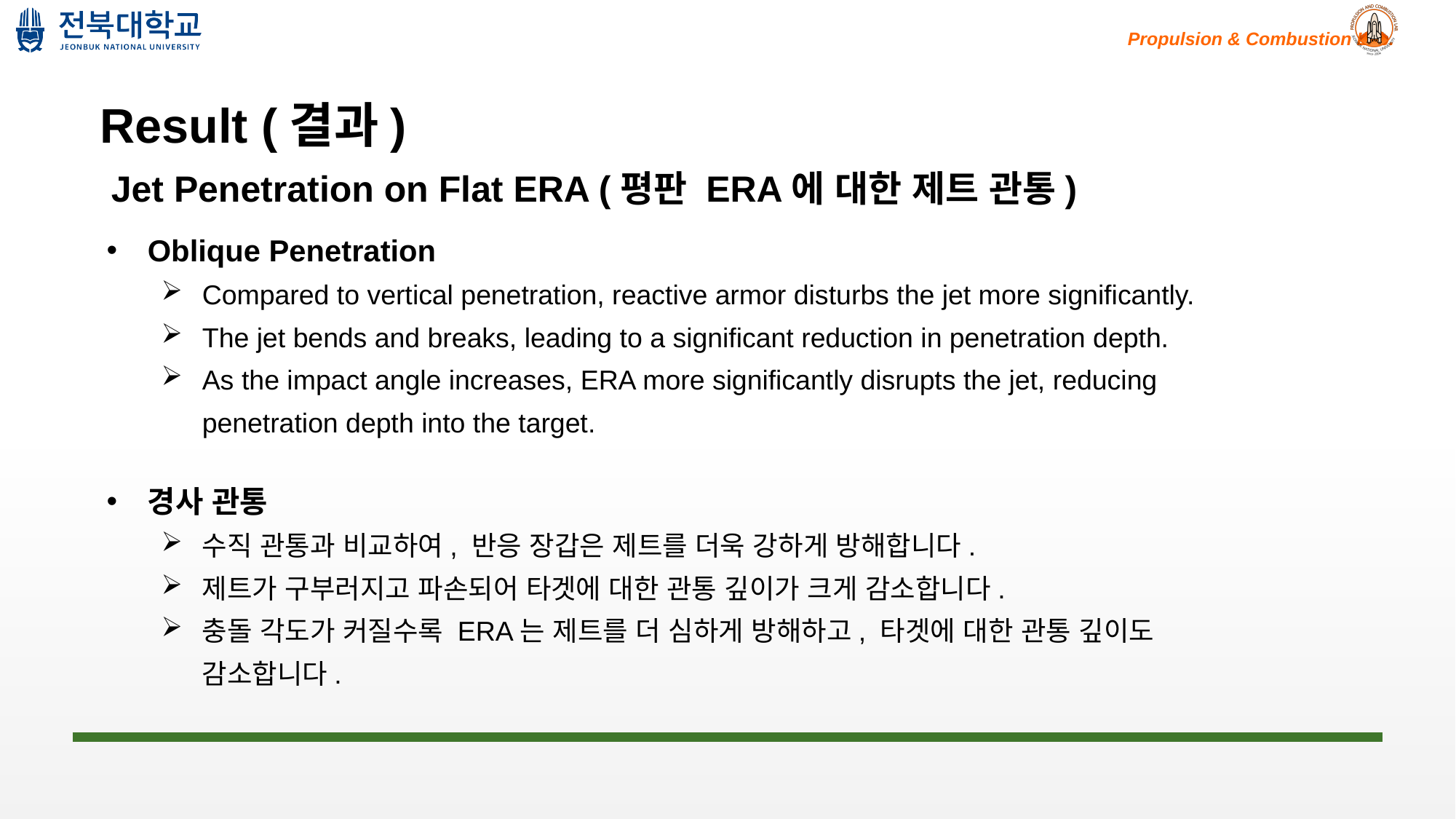

Result (결과)
Jet Penetration on Flat ERA (평판 ERA에 대한 제트 관통)
Oblique Penetration
Compared to vertical penetration, reactive armor disturbs the jet more significantly.
The jet bends and breaks, leading to a significant reduction in penetration depth.
As the impact angle increases, ERA more significantly disrupts the jet, reducing penetration depth into the target.
경사 관통
수직 관통과 비교하여, 반응 장갑은 제트를 더욱 강하게 방해합니다.
제트가 구부러지고 파손되어 타겟에 대한 관통 깊이가 크게 감소합니다.
충돌 각도가 커질수록 ERA는 제트를 더 심하게 방해하고, 타겟에 대한 관통 깊이도 감소합니다.